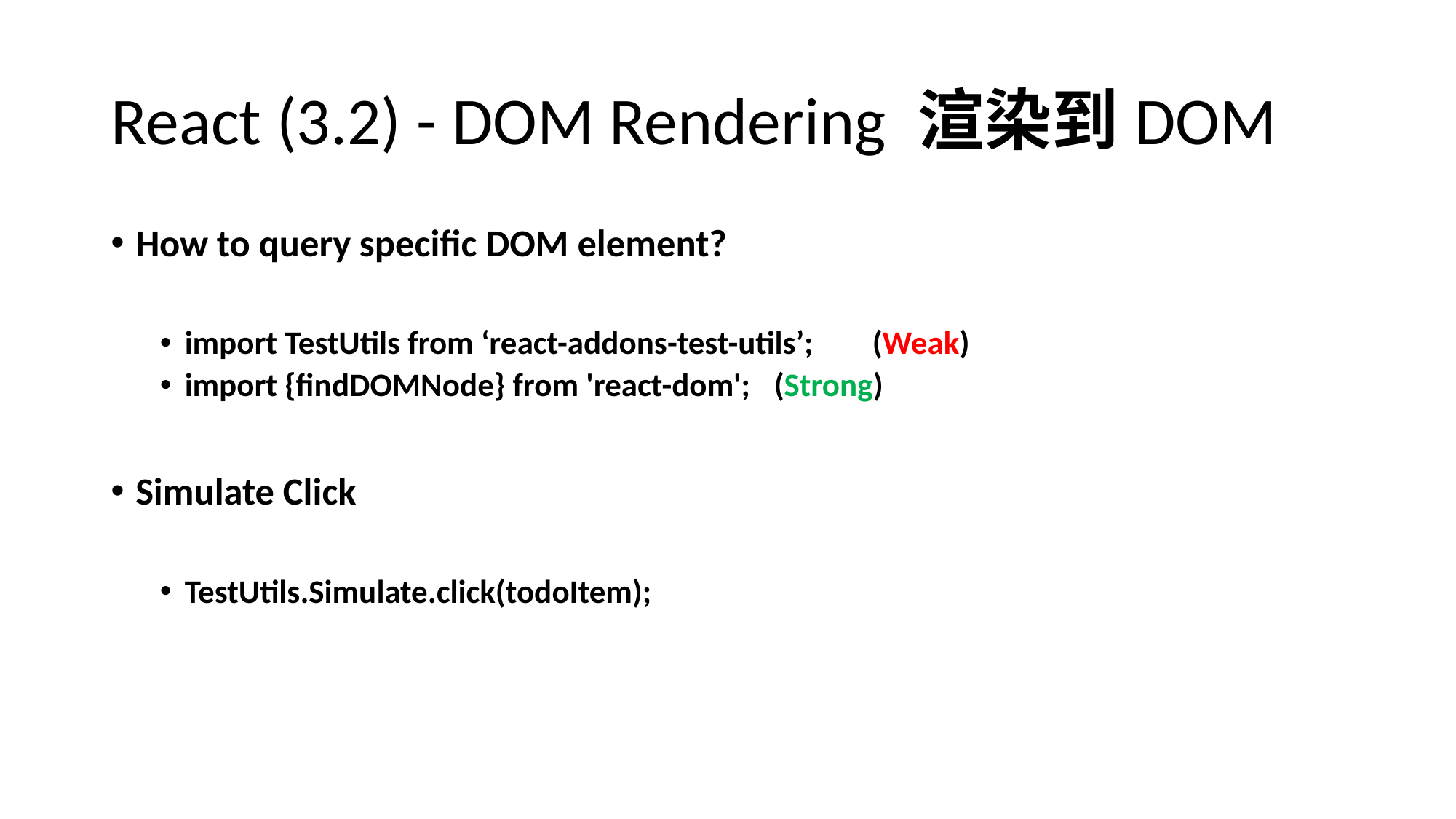

# React (3.2) - DOM Rendering 渲染到DOM
How to query specific DOM element?

import TestUtils from ‘react-addons-test-utils’; 	(Weak)
import {findDOMNode} from 'react-dom';		(Strong)

Simulate Click

TestUtils.Simulate.click(todoItem);